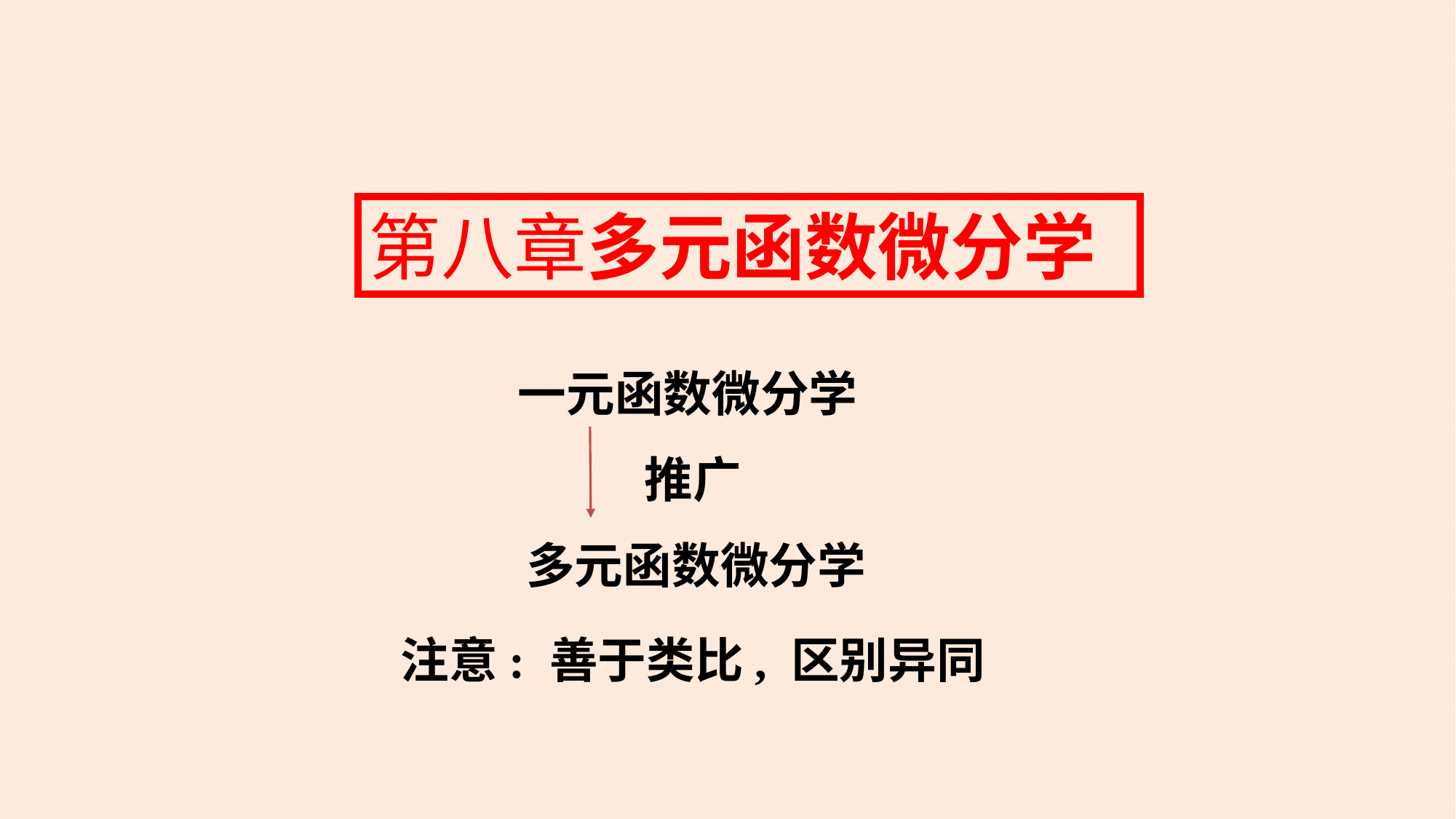

第八章多元函数微分学

一元函数微分学

推广
多元函数微分学
注意: 善于类比, 区别异同